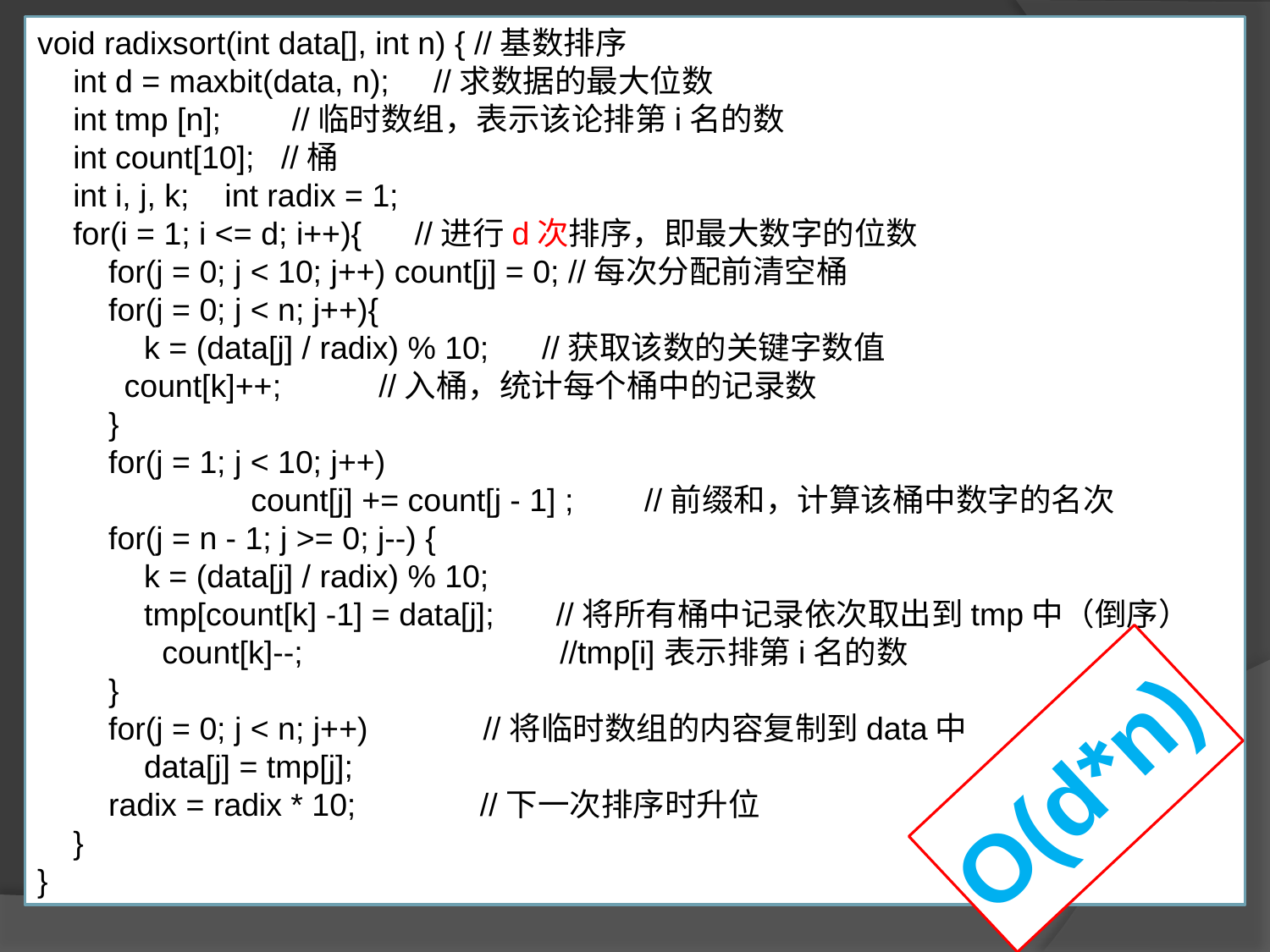

void radixsort(int data[], int n) { //基数排序
    int d = maxbit(data, n);     //求数据的最大位数
    int tmp [n];        //临时数组，表示该论排第i名的数
    int count[10];   //桶
    int i, j, k;    int radix = 1;
    for(i = 1; i <= d; i++){      //进行d次排序，即最大数字的位数
        for(j = 0; j < 10; j++) count[j] = 0; //每次分配前清空桶
        for(j = 0; j < n; j++){
            k = (data[j] / radix) % 10;      //获取该数的关键字数值
           count[k]++;           //入桶，统计每个桶中的记录数
        }
        for(j = 1; j < 10; j++)
                        count[j] += count[j - 1] ;        //前缀和，计算该桶中数字的名次
        for(j = n - 1; j >= 0; j--) {
            k = (data[j] / radix) % 10;
            tmp[count[k] -1] = data[j];       //将所有桶中记录依次取出到tmp中（倒序）
              count[k]--;                             //tmp[i]表示排第i名的数
        }
        for(j = 0; j < n; j++)             //将临时数组的内容复制到data中
            data[j] = tmp[j];
        radix = radix * 10;              //下一次排序时升位
    }
}
O(d*n)